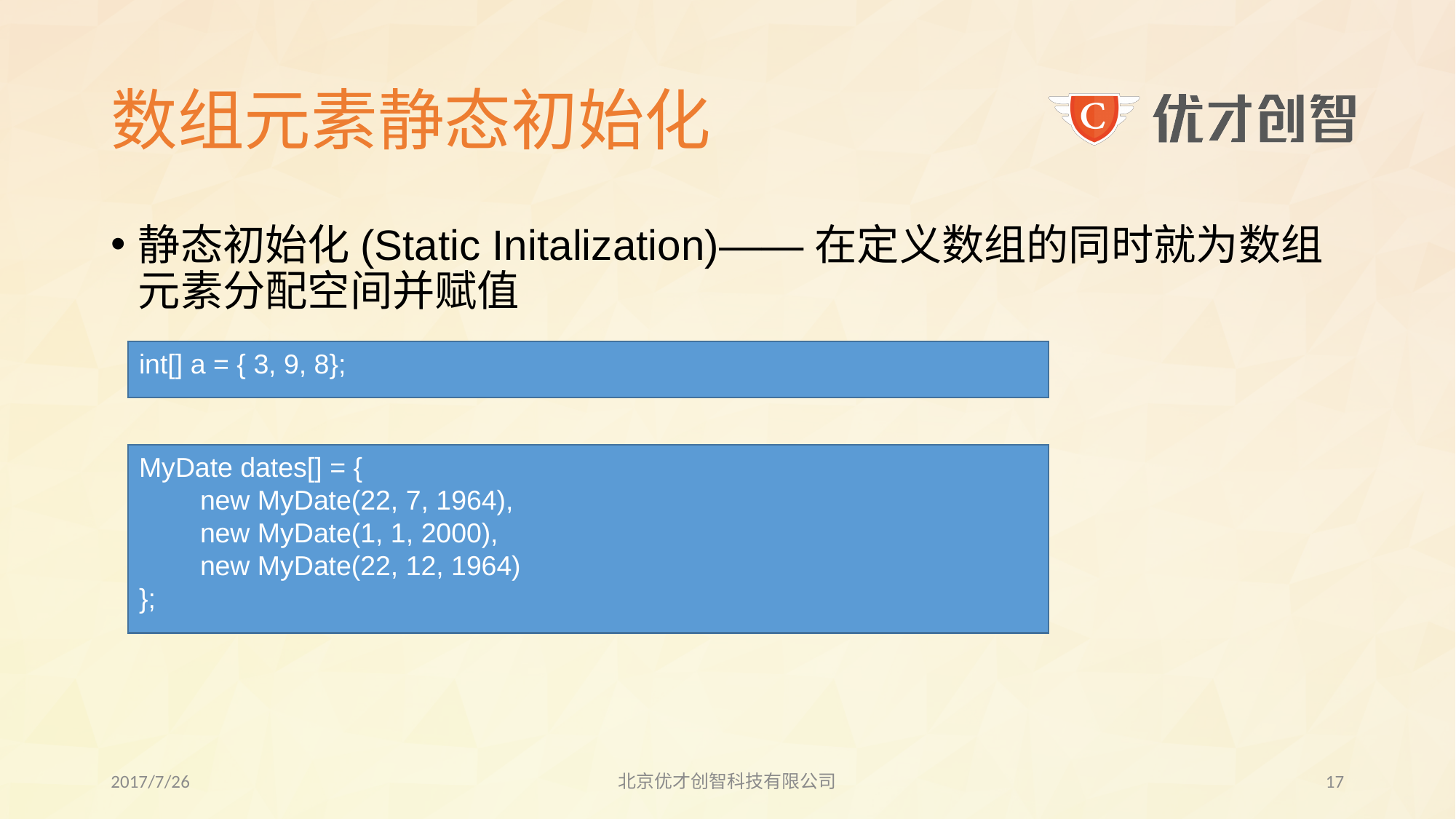

# 数组元素静态初始化
静态初始化(Static Initalization)——在定义数组的同时就为数组元素分配空间并赋值
int[] a = { 3, 9, 8};
MyDate dates[] = {
        new MyDate(22, 7, 1964),
        new MyDate(1, 1, 2000),
        new MyDate(22, 12, 1964)
};
2017/7/26
北京优才创智科技有限公司
17